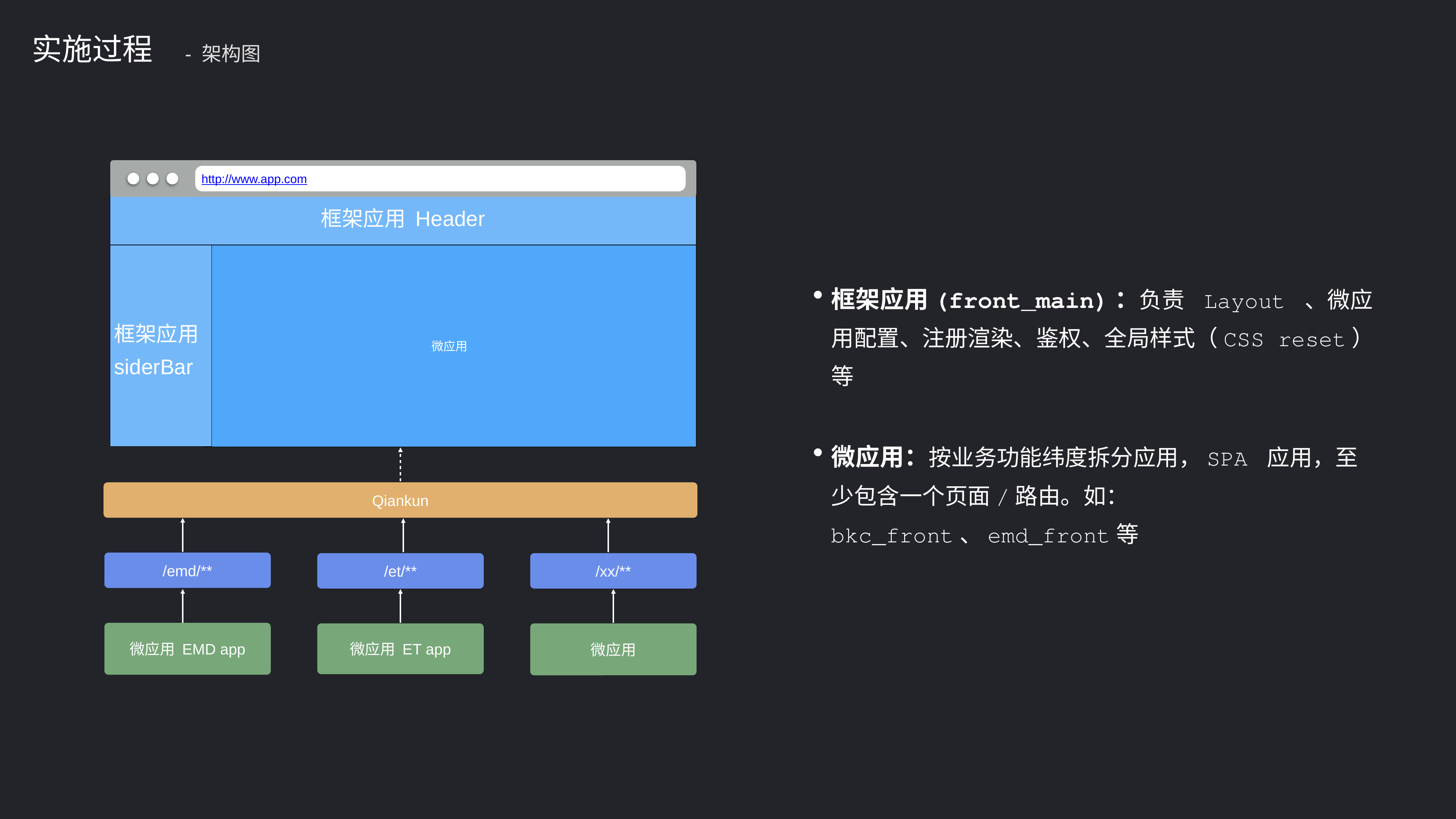

实施过程
- 架构图

http://www.app.com

框架应用 Header
微应用
框架应用siderBar
框架应用(front_main)：负责 Layout 、微应用配置、注册渲染、鉴权、全局样式（CSS reset）等

微应用：按业务功能纬度拆分应用，SPA 应用，至少包含一个页面/路由。如：bkc_front、emd_front等

Qiankun

/emd/**
/et/**
/xx/**

微应用 EMD app
微应用 ET app
微应用